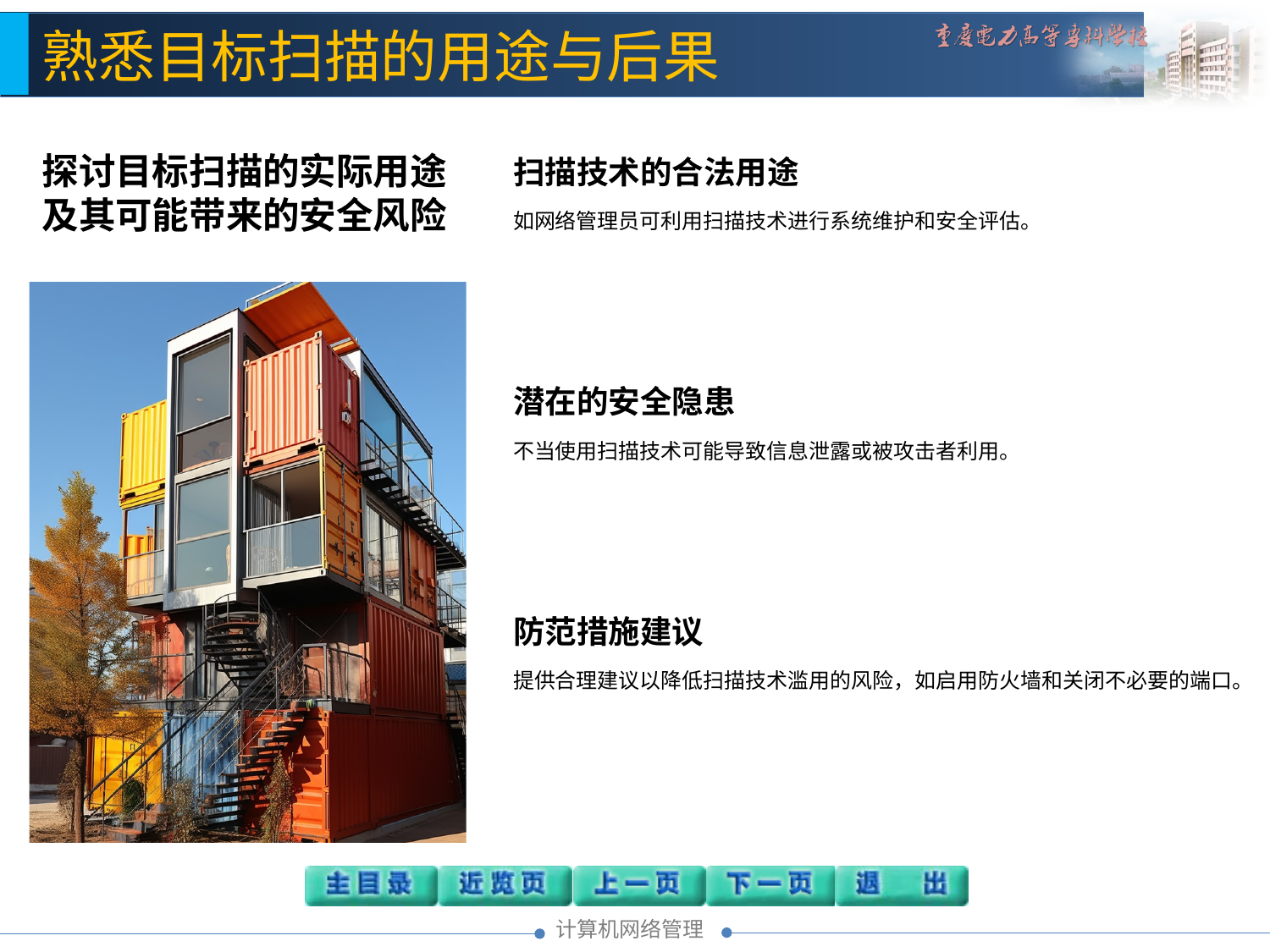

熟悉目标扫描的用途与后果
探讨目标扫描的实际用途及其可能带来的安全风险
扫描技术的合法用途
如网络管理员可利用扫描技术进行系统维护和安全评估。

潜在的安全隐患
不当使用扫描技术可能导致信息泄露或被攻击者利用。
防范措施建议
提供合理建议以降低扫描技术滥用的风险，如启用防火墙和关闭不必要的端口。